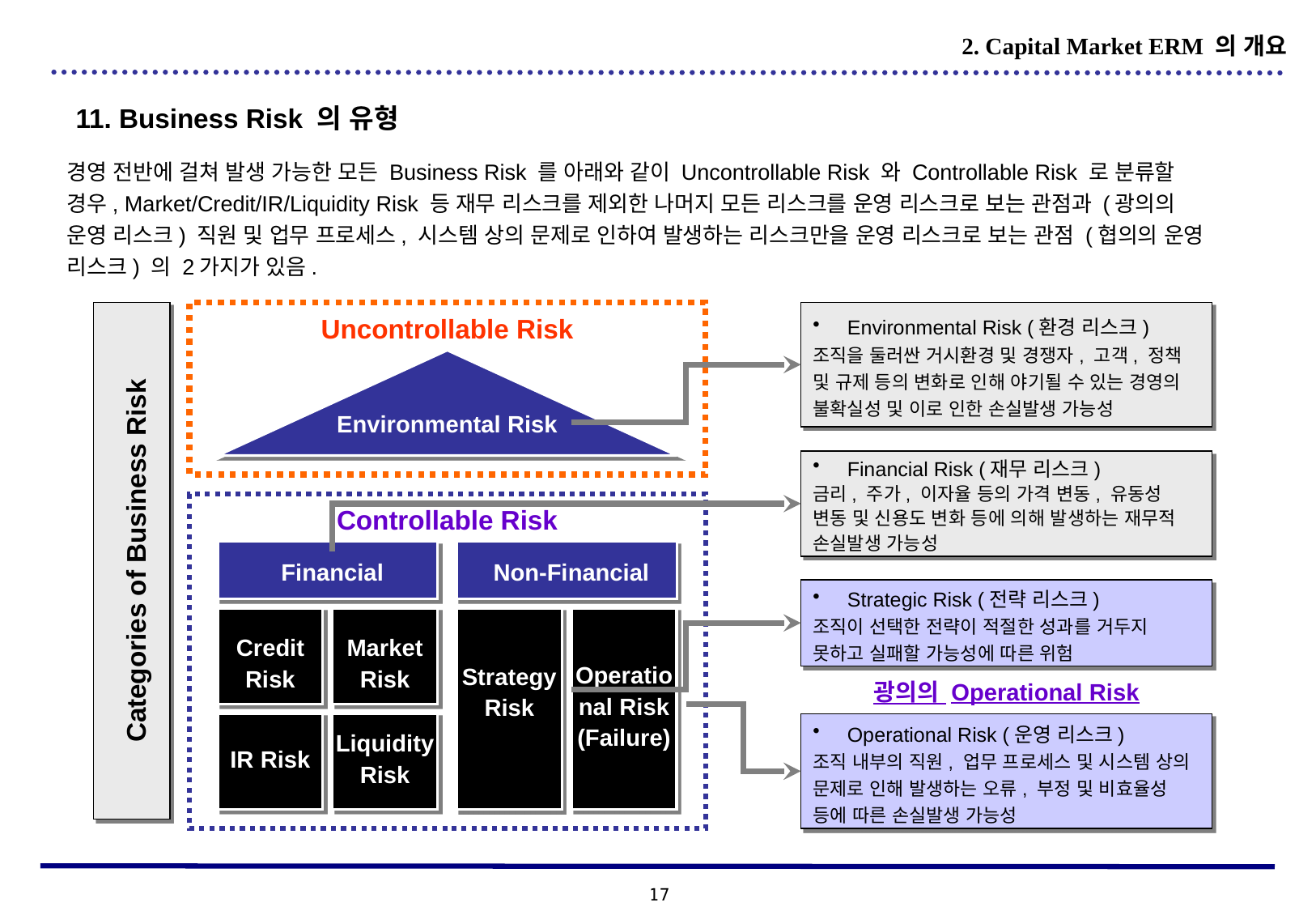

2. Capital Market ERM 의 개요
11. Business Risk 의 유형
경영 전반에 걸쳐 발생 가능한 모든 Business Risk 를 아래와 같이 Uncontrollable Risk 와 Controllable Risk 로 분류할 경우, Market/Credit/IR/Liquidity Risk 등 재무 리스크를 제외한 나머지 모든 리스크를 운영 리스크로 보는 관점과 (광의의 운영 리스크) 직원 및 업무 프로세스, 시스템 상의 문제로 인하여 발생하는 리스크만을 운영 리스크로 보는 관점 (협의의 운영 리스크) 의 2가지가 있음.
Uncontrollable Risk
 Environmental Risk (환경 리스크)
조직을 둘러싼 거시환경 및 경쟁자, 고객, 정책 및 규제 등의 변화로 인해 야기될 수 있는 경영의 불확실성 및 이로 인한 손실발생 가능성

Environmental Risk
 Financial Risk (재무 리스크)
금리, 주가, 이자율 등의 가격 변동, 유동성 변동 및 신용도 변화 등에 의해 발생하는 재무적 손실발생 가능성
Controllable Risk

Categories of Business Risk

Financial
Non-Financial
 Strategic Risk (전략 리스크)
조직이 선택한 전략이 적절한 성과를 거두지 못하고 실패할 가능성에 따른 위험

Credit Risk
Market Risk
Strategy Risk
Operational Risk
(Failure)
광의의 Operational Risk
IR Risk

Liquidity Risk

 Operational Risk (운영 리스크)
조직 내부의 직원, 업무 프로세스 및 시스템 상의 문제로 인해 발생하는 오류, 부정 및 비효율성 등에 따른 손실발생 가능성